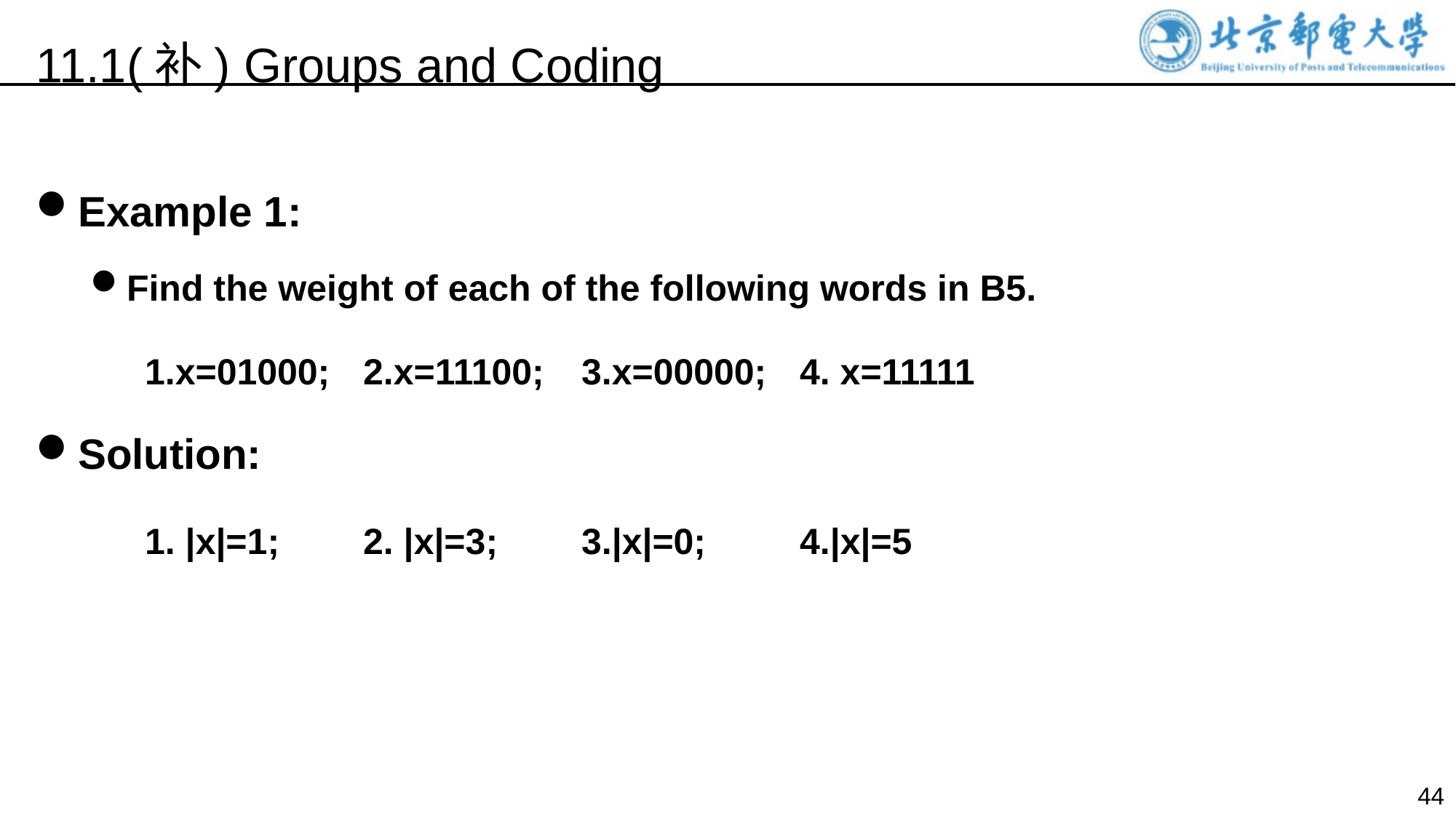

11.1(补) Groups and Coding
Example 1:
Find the weight of each of the following words in B5.
	1.x=01000; 	2.x=11100; 	3.x=00000;	4. x=11111
Solution:
	1. |x|=1; 	2. |x|=3;	3.|x|=0;	4.|x|=5